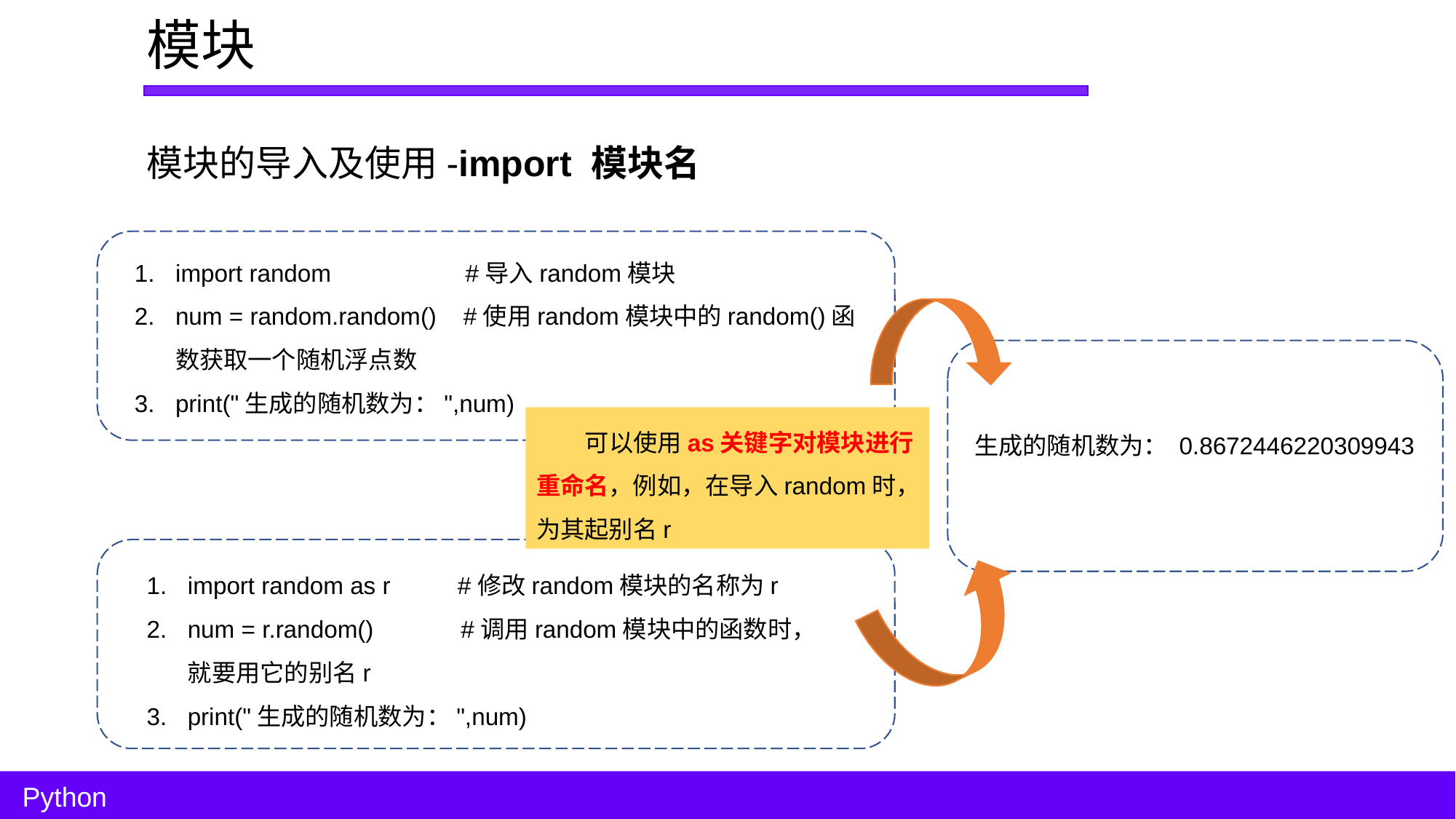

模块
模块的导入及使用-import 模块名

import random                    #导入random模块
num = random.random()    #使用random模块中的random()函数获取一个随机浮点数
print("生成的随机数为：",num)

可以使用as关键字对模块进行重命名，例如，在导入random时，为其起别名r
生成的随机数为： 0.8672446220309943

import random as r          #修改random模块的名称为r
num = r.random()             #调用random模块中的函数时，就要用它的别名r
print("生成的随机数为：",num)